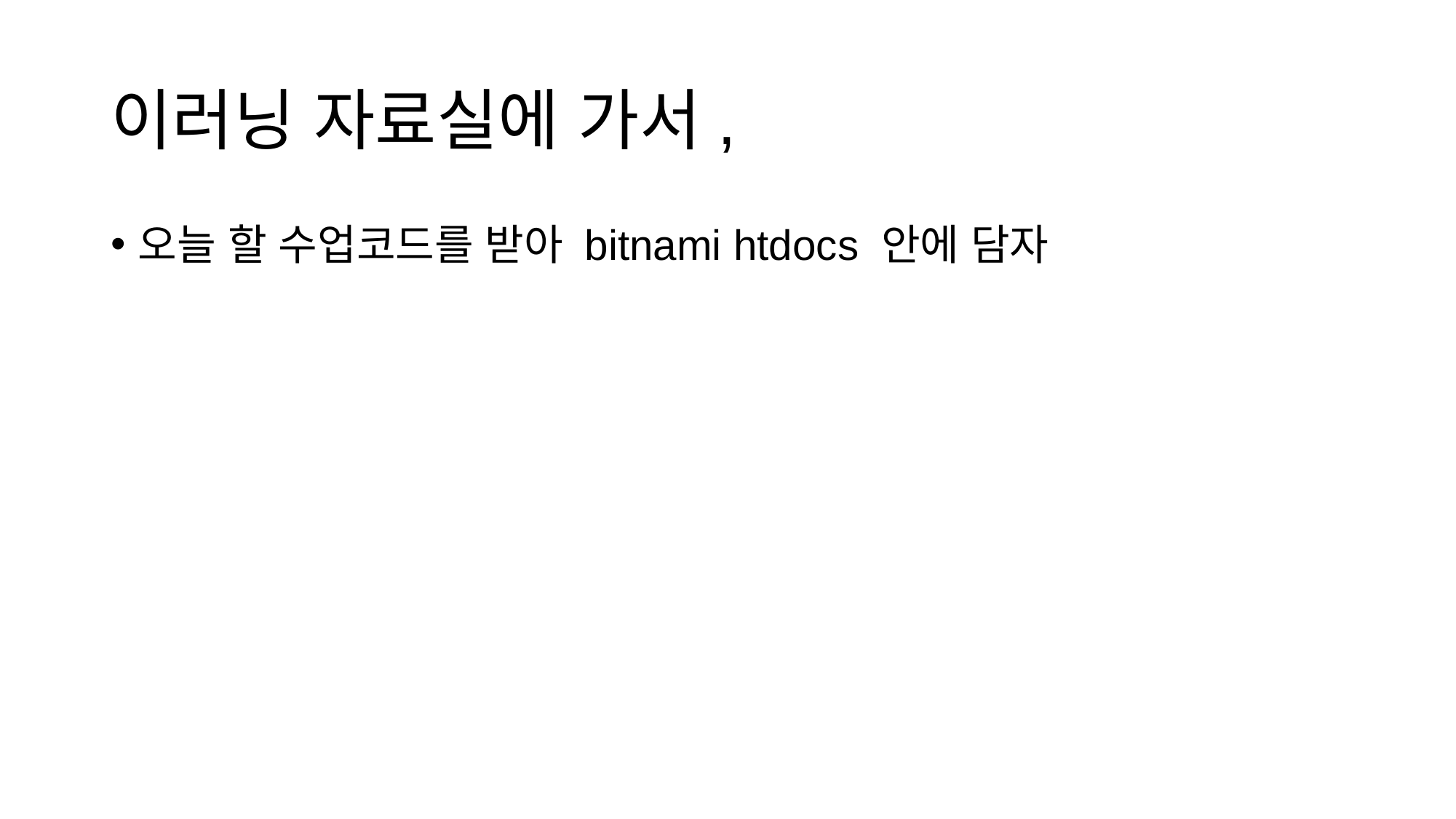

# 이러닝 자료실에 가서,
오늘 할 수업코드를 받아 bitnami htdocs 안에 담자